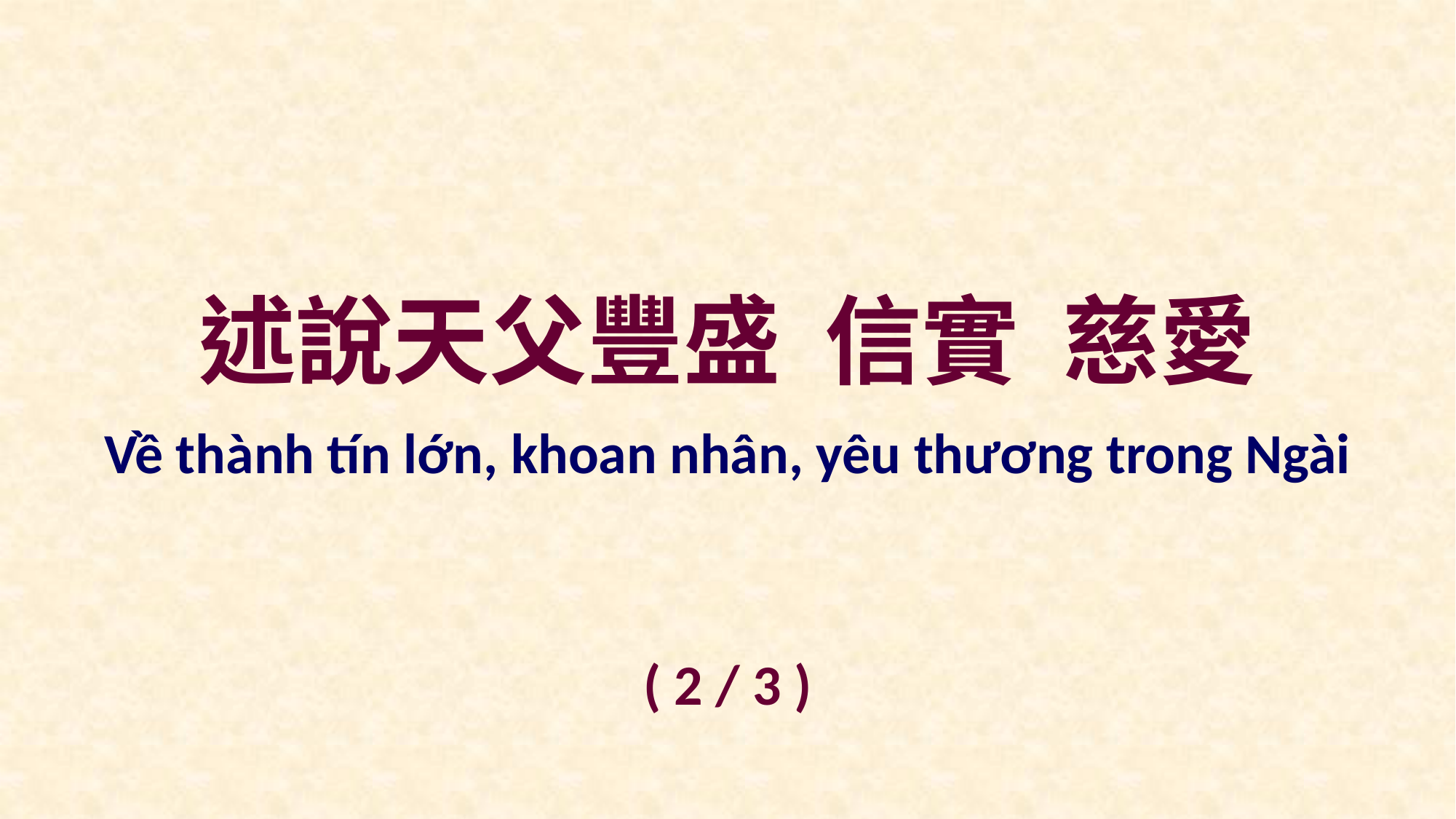

述說天父豐盛  信實  慈愛
Về thành tín lớn, khoan nhân, yêu thương trong Ngài
( 2 / 3 )